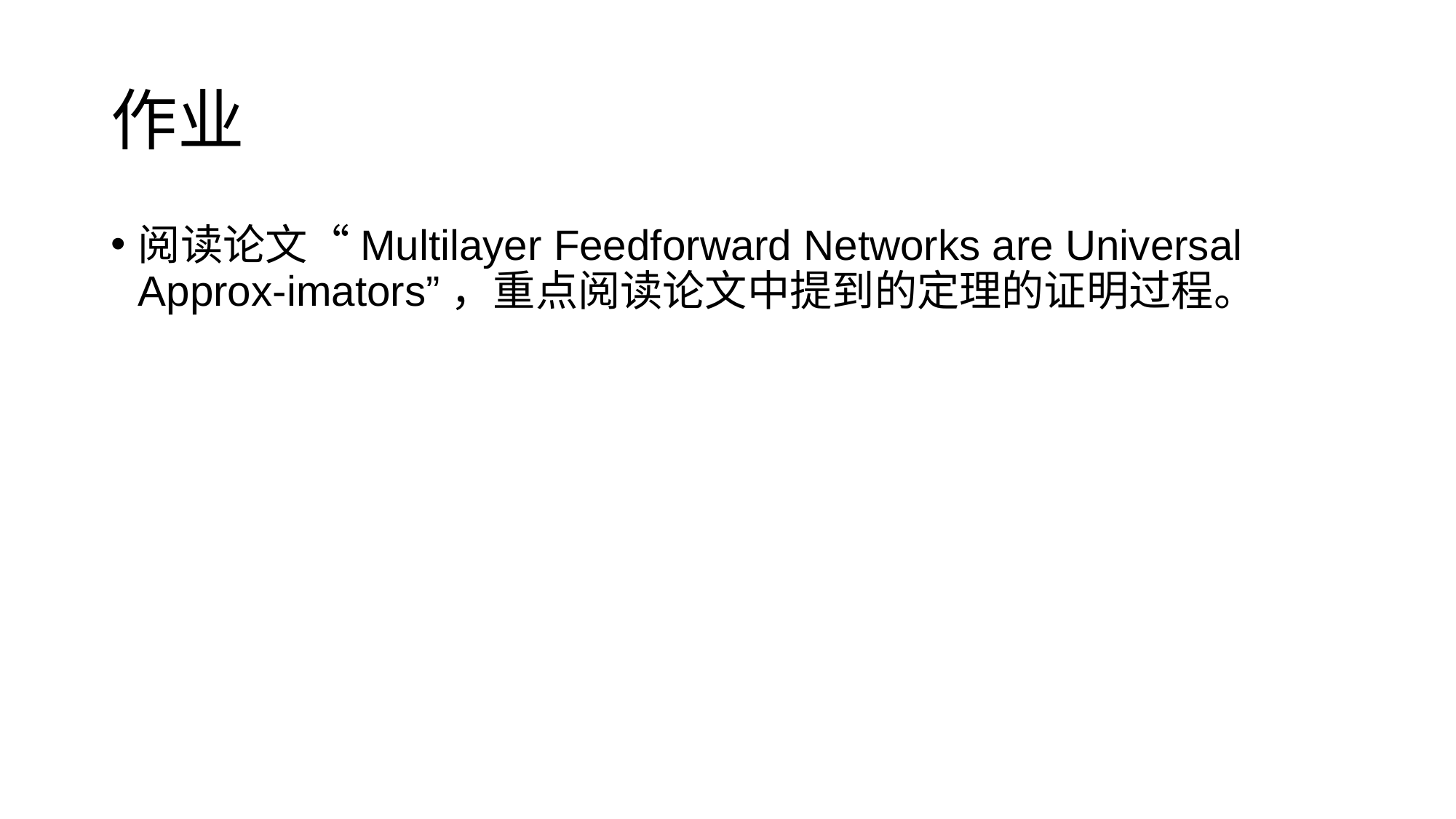

# 作业
阅读论文“Multilayer Feedforward Networks are Universal Approx-imators”，重点阅读论文中提到的定理的证明过程。